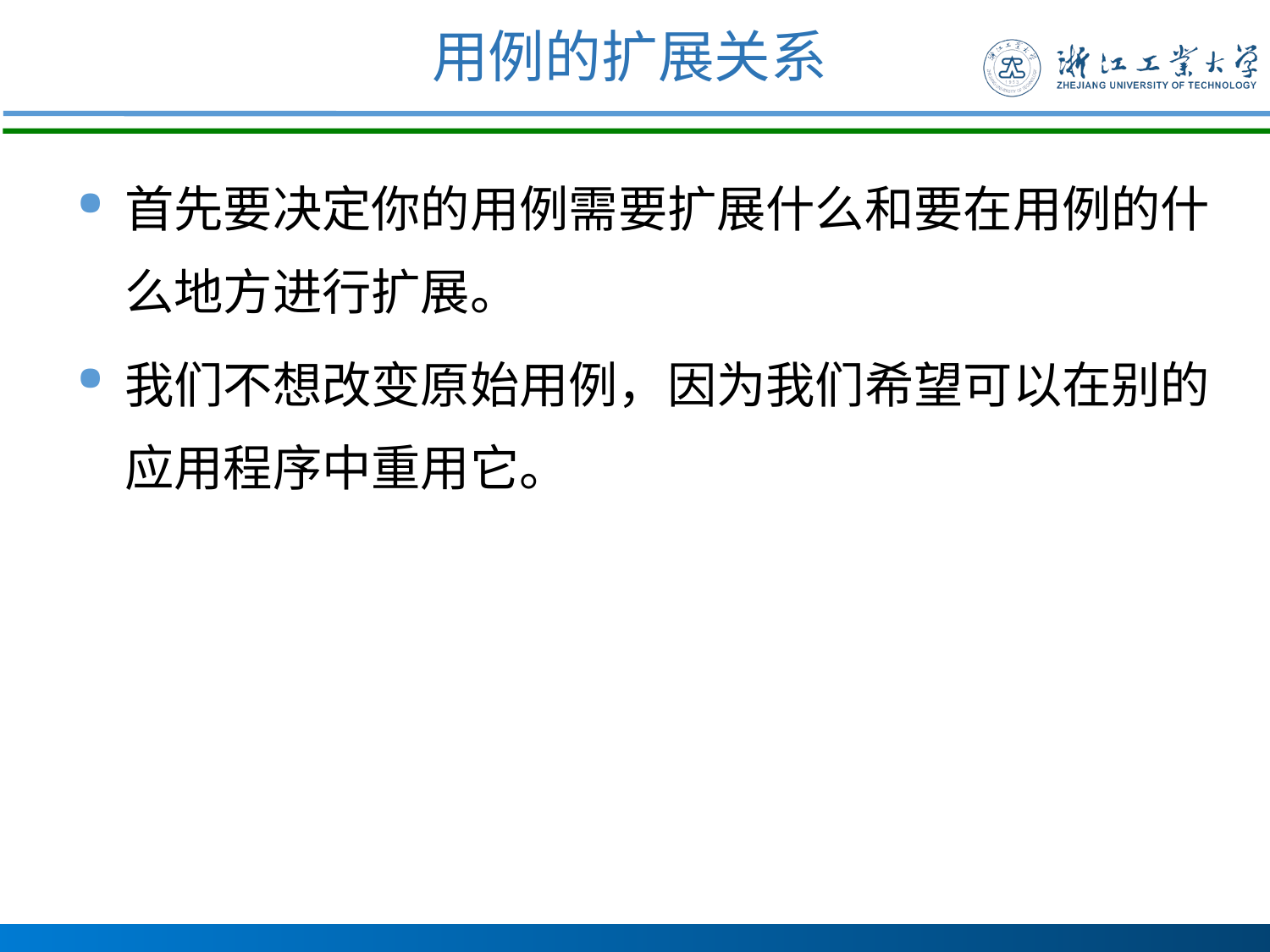

# 用例的扩展关系
首先要决定你的用例需要扩展什么和要在用例的什么地方进行扩展。
我们不想改变原始用例，因为我们希望可以在别的应用程序中重用它。